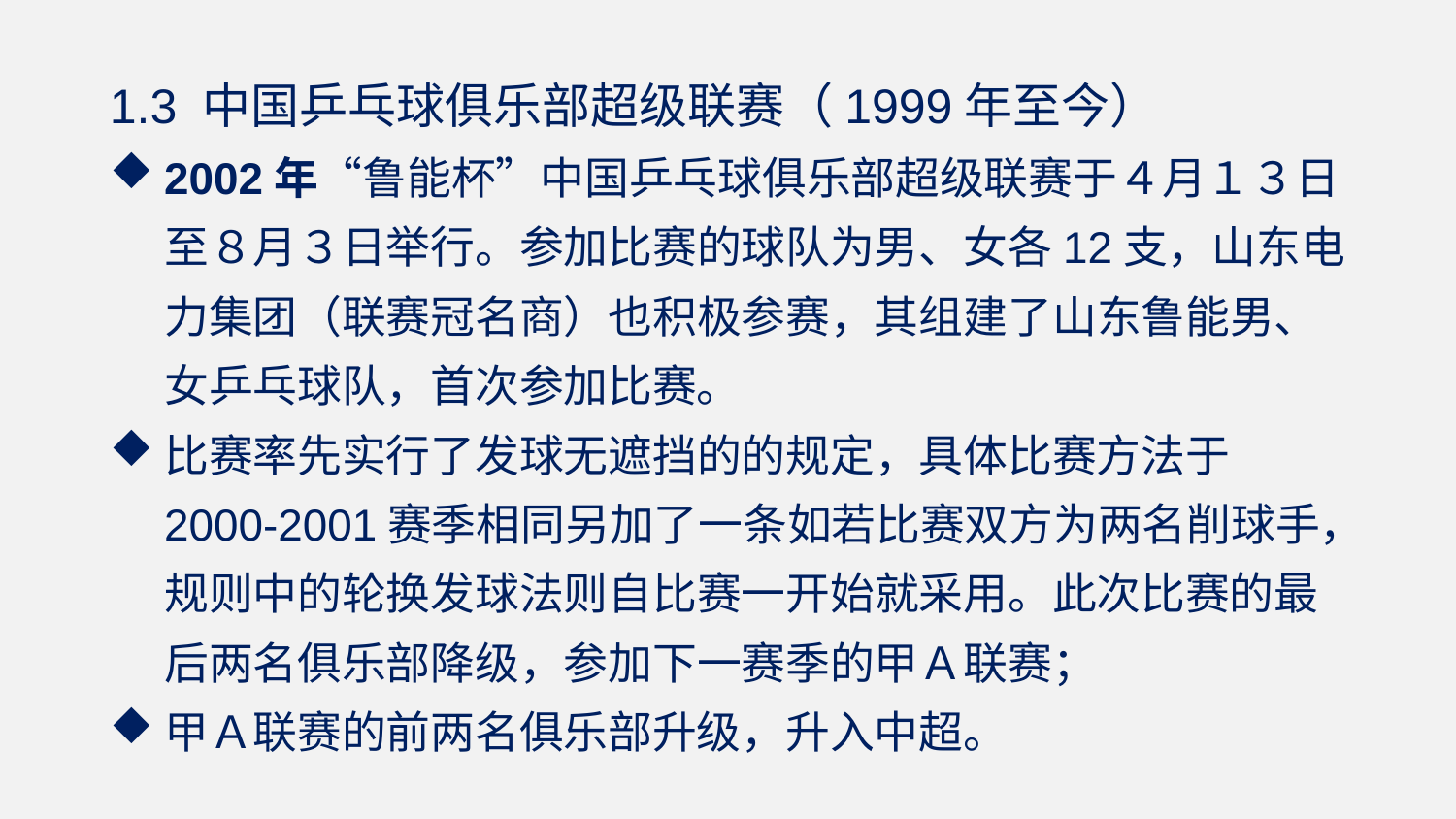

1.3 中国乒乓球俱乐部超级联赛（1999年至今）
2002年“鲁能杯”中国乒乓球俱乐部超级联赛于４月１３日至８月３日举行。参加比赛的球队为男、女各12支，山东电力集团（联赛冠名商）也积极参赛，其组建了山东鲁能男、女乒乓球队，首次参加比赛。
比赛率先实行了发球无遮挡的的规定，具体比赛方法于2000-2001赛季相同另加了一条如若比赛双方为两名削球手，规则中的轮换发球法则自比赛一开始就采用。此次比赛的最后两名俱乐部降级，参加下一赛季的甲Ａ联赛；
甲Ａ联赛的前两名俱乐部升级，升入中超。